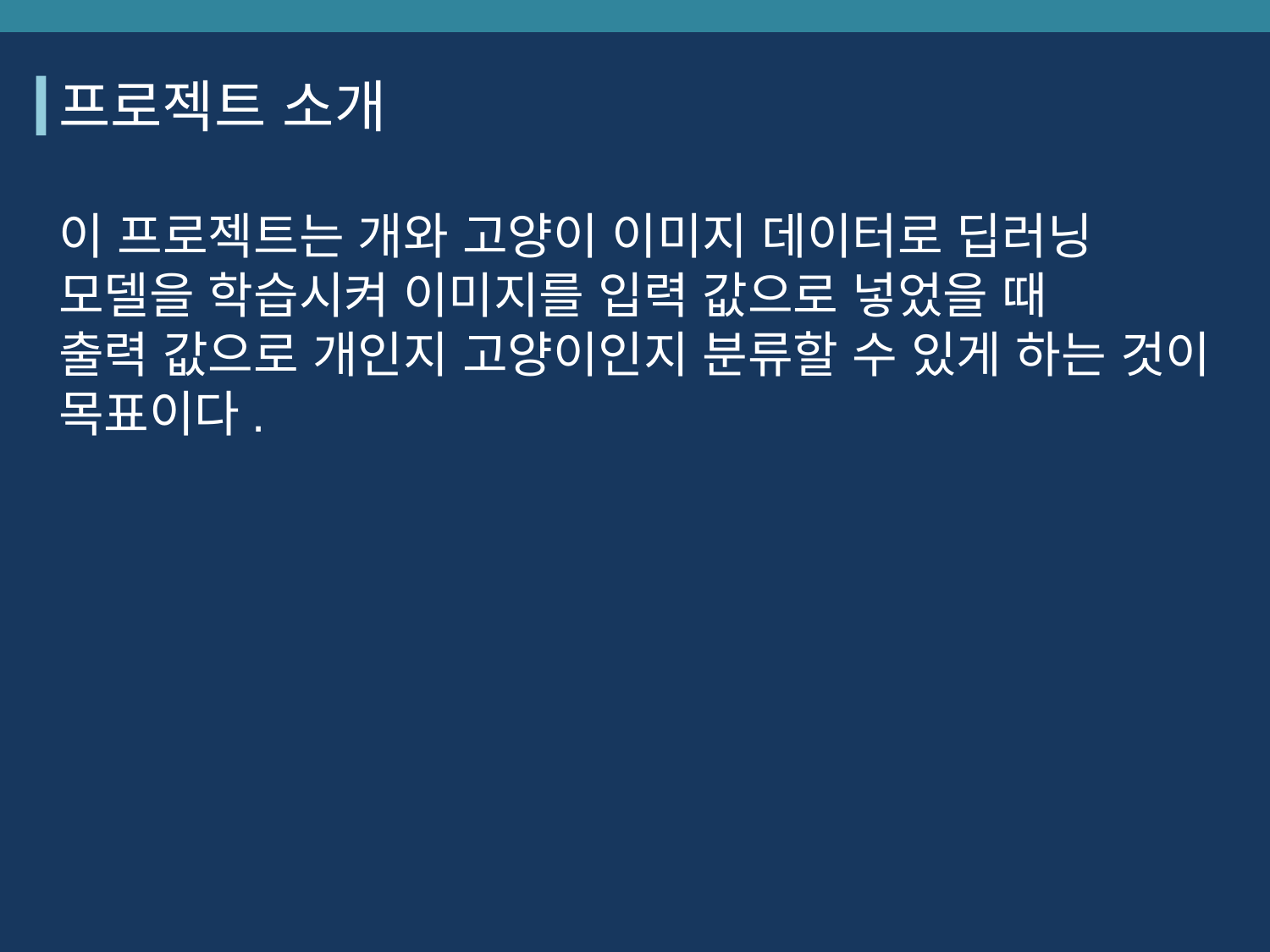

프로젝트 소개

이 프로젝트는 개와 고양이 이미지 데이터로 딥러닝 모델을 학습시켜 이미지를 입력 값으로 넣었을 때
출력 값으로 개인지 고양이인지 분류할 수 있게 하는 것이 목표이다.